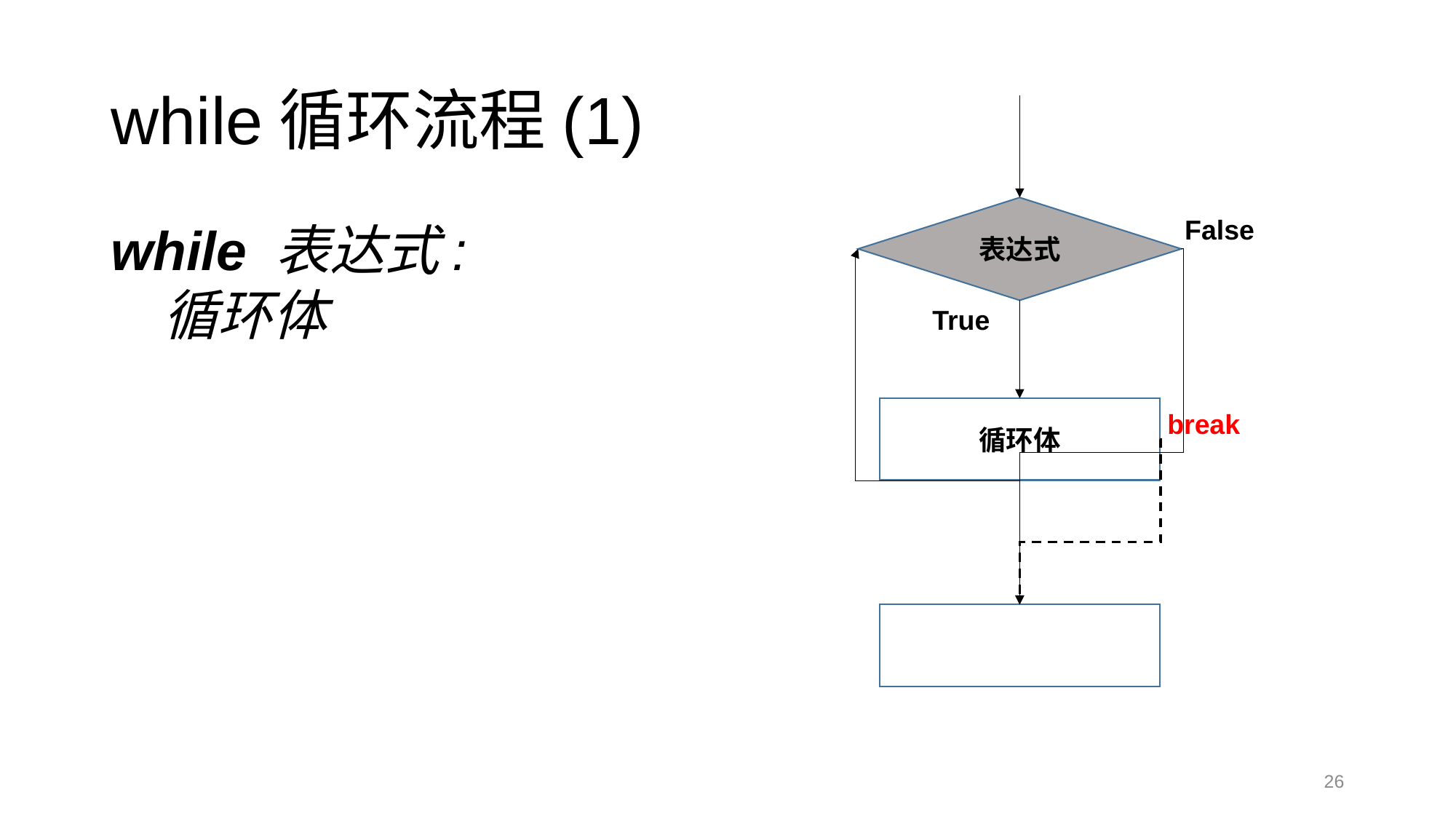

# while循环流程(1)
表达式
False
while 表达式:
	 循环体

True
循环体
break

26